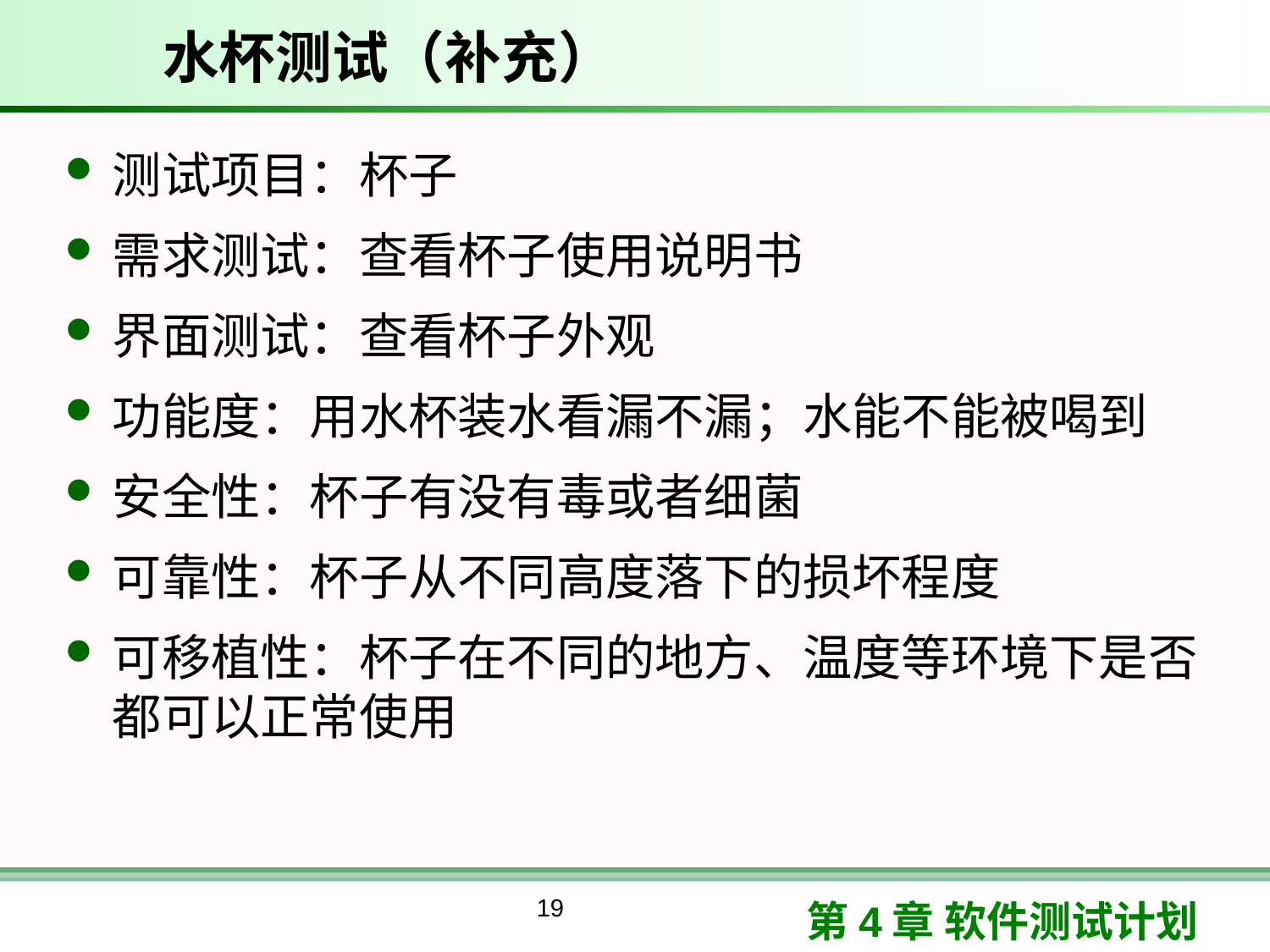

# 水杯测试（补充）
测试项目：杯子
需求测试：查看杯子使用说明书
界面测试：查看杯子外观
功能度：用水杯装水看漏不漏；水能不能被喝到
安全性：杯子有没有毒或者细菌
可靠性：杯子从不同高度落下的损坏程度
可移植性：杯子在不同的地方、温度等环境下是否都可以正常使用
19